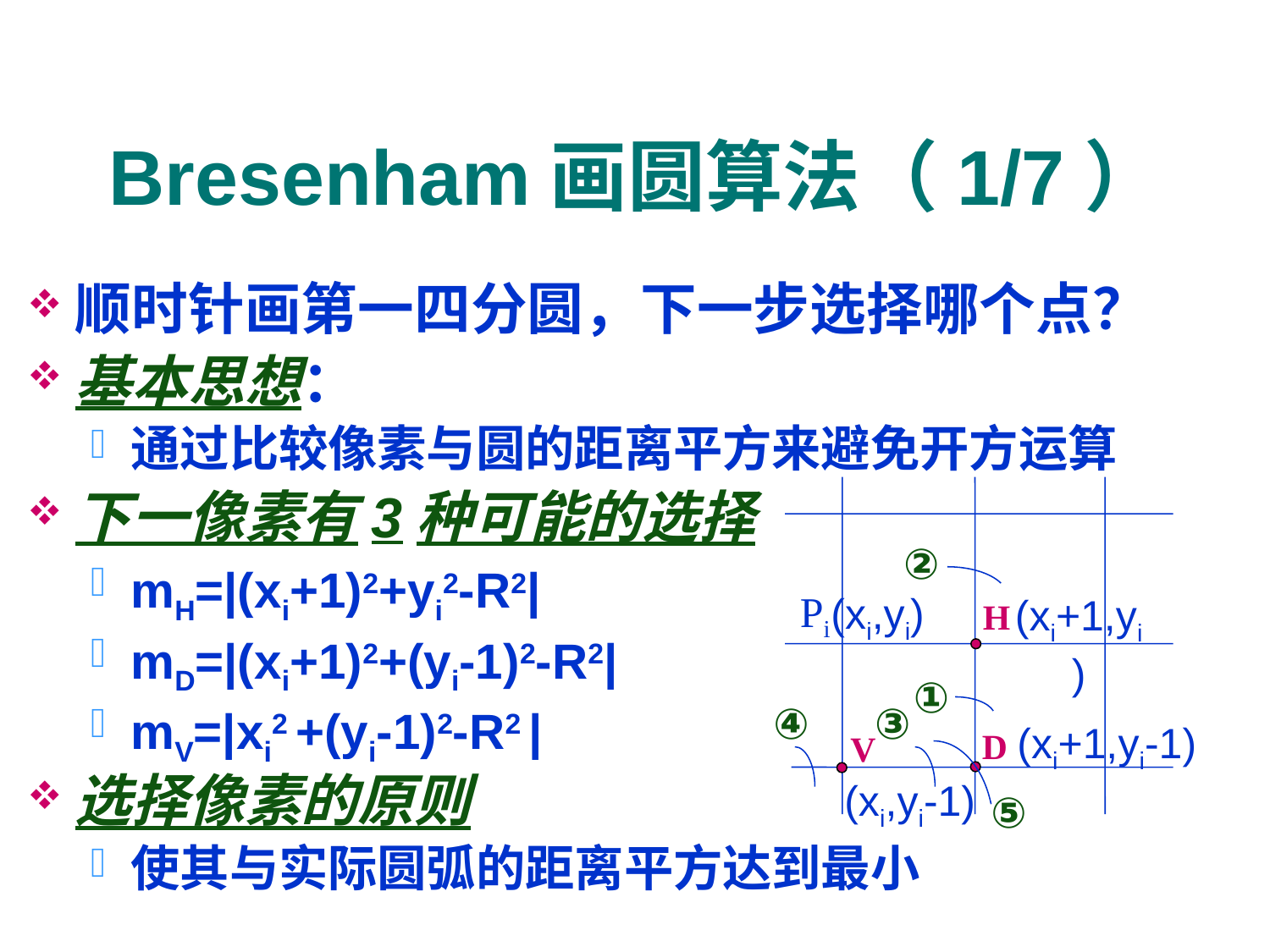

# Bresenham画圆算法（1/7）
顺时针画第一四分圆，下一步选择哪个点？
基本思想：
通过比较像素与圆的距离平方来避免开方运算
下一像素有3种可能的选择
mH=|(xi+1)2+yi2-R2|
mD=|(xi+1)2+(yi-1)2-R2|
mV=|xi2 +(yi-1)2-R2 |
选择像素的原则
使其与实际圆弧的距离平方达到最小

②

Pi

(xi,yi)

(xi+1,yi)

H

①
④
③

(xi+1,yi-1)

D
V

(xi,yi-1)

⑤